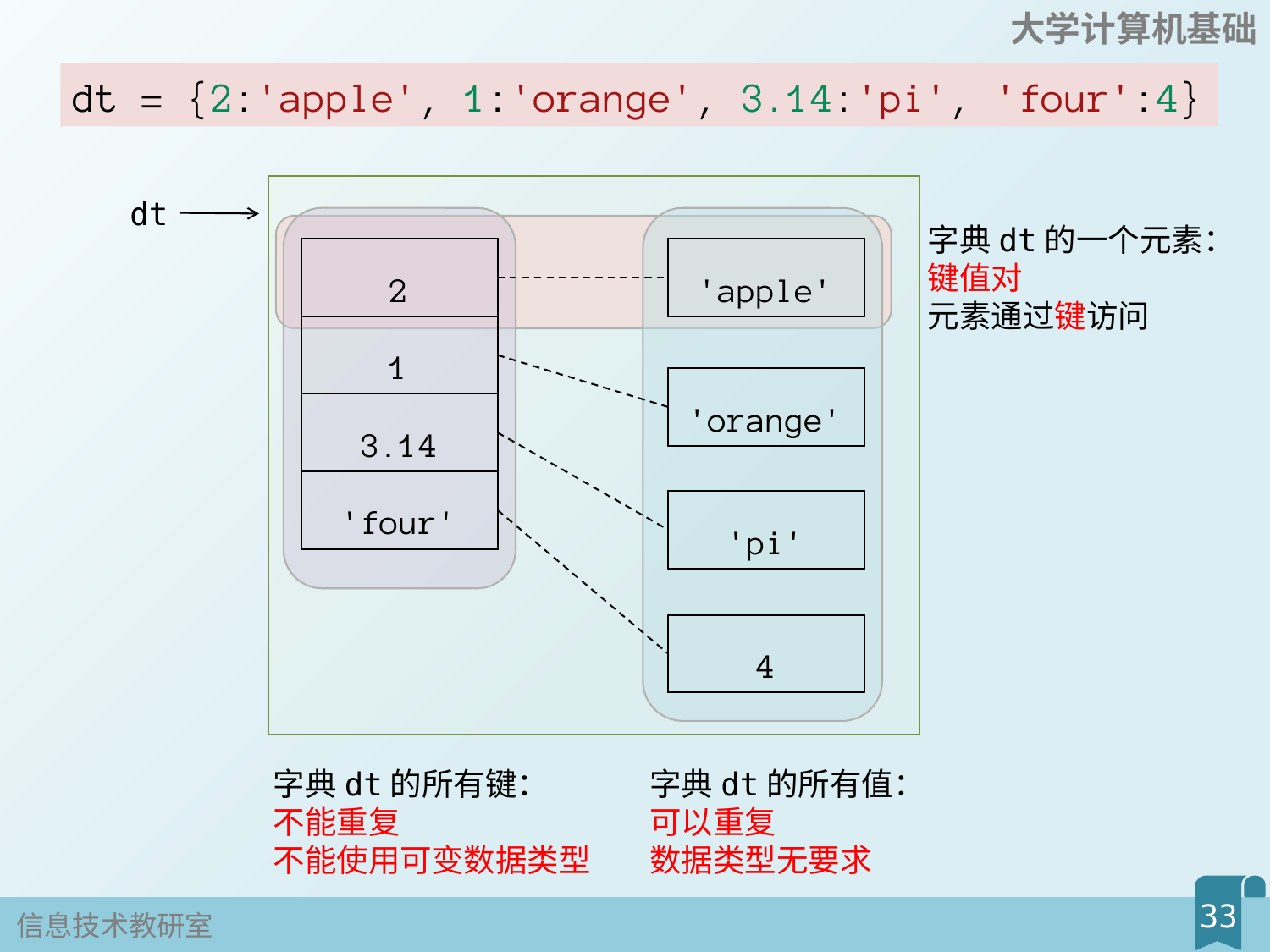

dt = {2:'apple', 1:'orange', 3.14:'pi', 'four':4}

2
'apple'
1
'orange'
3.14
'four'
'pi'
4
dt

字典dt的一个元素：
键值对
元素通过键访问

字典dt的所有键：
不能重复
不能使用可变数据类型
字典dt的所有值：
可以重复
数据类型无要求
33